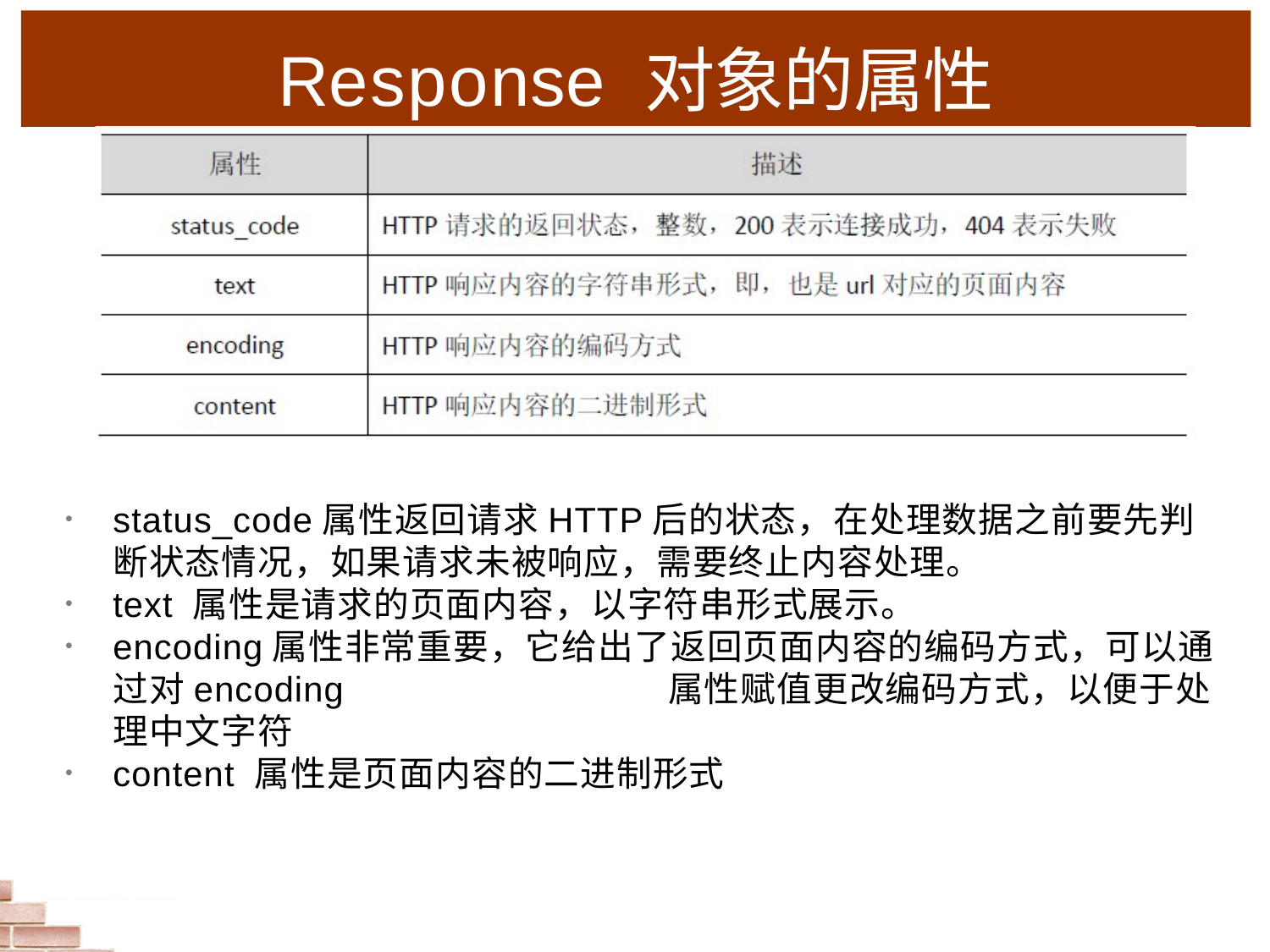

Response 对象的属性

status_code属性返回请求HTTP后的状态，在处理数据之前要先判断状态情况，如果请求未被响应，需要终止内容处理。
text 属性是请求的页面内容，以字符串形式展示。
encoding属性非常重要，它给出了返回页面内容的编码方式，可以通过对encoding	属性赋值更改编码方式，以便于处理中文字符
content 属性是页面内容的二进制形式